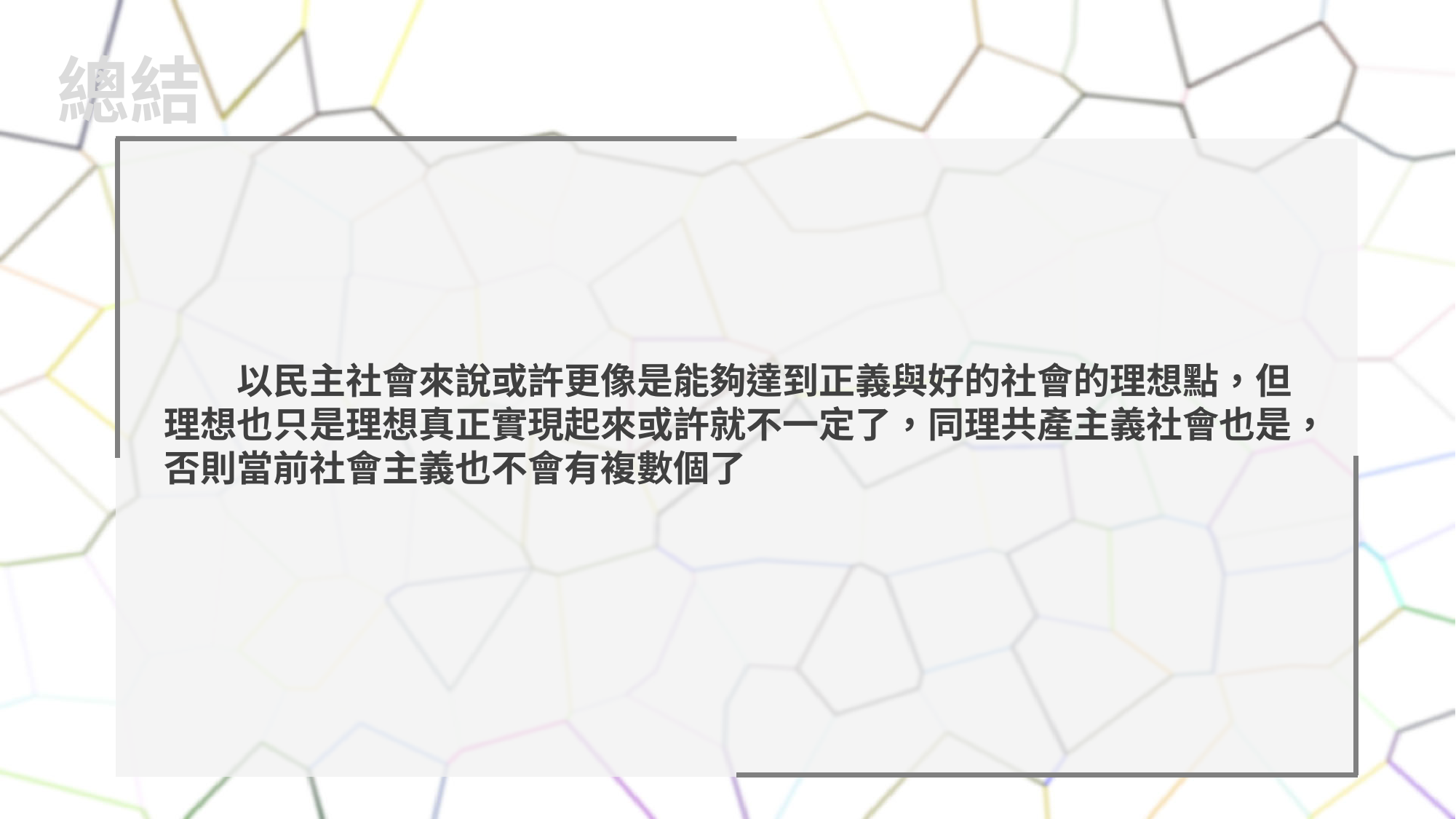

總結

　　以民主社會來說或許更像是能夠達到正義與好的社會的理想點，但理想也只是理想真正實現起來或許就不一定了，同理共產主義社會也是，
否則當前社會主義也不會有複數個了